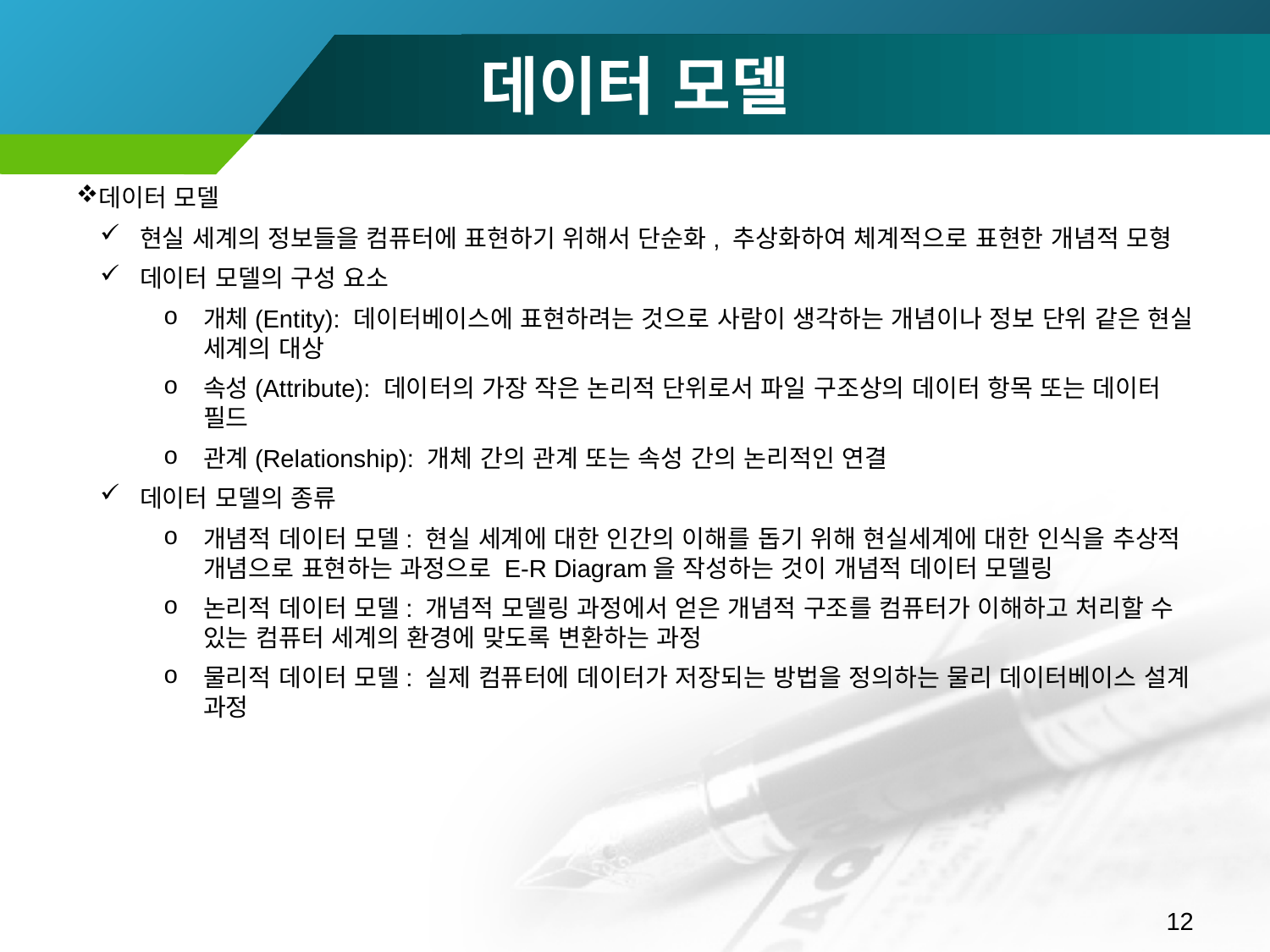

# 데이터 모델
데이터 모델
현실 세계의 정보들을 컴퓨터에 표현하기 위해서 단순화, 추상화하여 체계적으로 표현한 개념적 모형
데이터 모델의 구성 요소
개체(Entity): 데이터베이스에 표현하려는 것으로 사람이 생각하는 개념이나 정보 단위 같은 현실 세계의 대상
속성(Attribute): 데이터의 가장 작은 논리적 단위로서 파일 구조상의 데이터 항목 또는 데이터 필드
관계(Relationship): 개체 간의 관계 또는 속성 간의 논리적인 연결
데이터 모델의 종류
개념적 데이터 모델: 현실 세계에 대한 인간의 이해를 돕기 위해 현실세계에 대한 인식을 추상적 개념으로 표현하는 과정으로 E-R Diagram을 작성하는 것이 개념적 데이터 모델링
논리적 데이터 모델: 개념적 모델링 과정에서 얻은 개념적 구조를 컴퓨터가 이해하고 처리할 수 있는 컴퓨터 세계의 환경에 맞도록 변환하는 과정
물리적 데이터 모델: 실제 컴퓨터에 데이터가 저장되는 방법을 정의하는 물리 데이터베이스 설계 과정
12